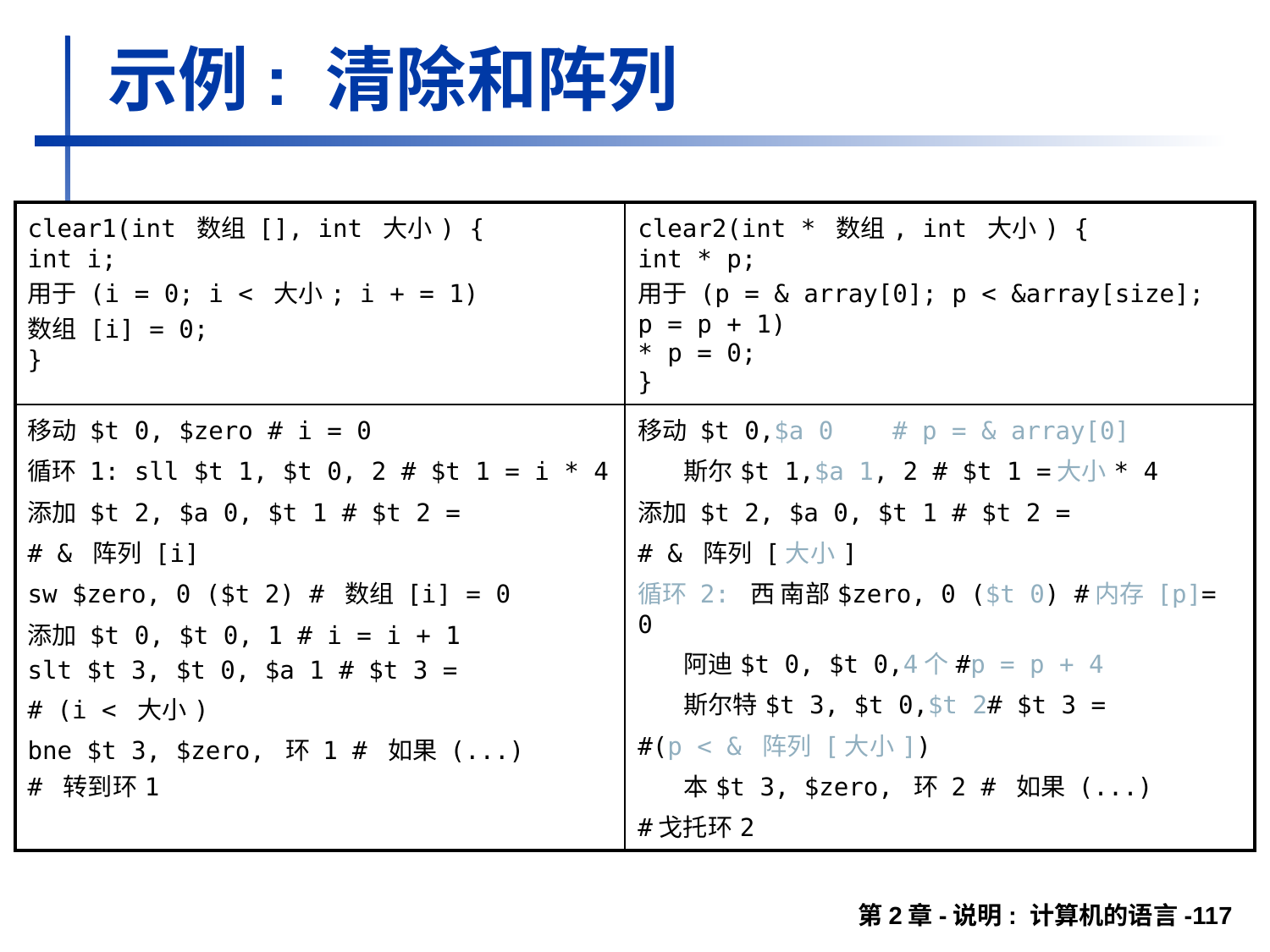

# 示例: 清除和阵列
| clear1(int 数组 [], int 大小) { int i; 用于 (i = 0; i < 大小; i + = 1) 数组 [i] = 0; } | clear2(int \* 数组, int 大小) { int \* p; 用于 (p = & array[0]; p < &array[size]; p = p + 1) \* p = 0; } |
| --- | --- |
| 移动 $t 0, $zero # i = 0 循环 1: sll $t 1, $t 0, 2 # $t 1 = i \* 4 添加 $t 2, $a 0, $t 1 # $t 2 = # & 阵列 [i] sw $zero, 0 ($t 2) # 数组 [i] = 0 添加 $t 0, $t 0, 1 # i = i + 1 slt $t 3, $t 0, $a 1 # $t 3 = # (i < 大小) bne $t 3, $zero, 环 1 # 如果 (...) # 转到环1 | 移动 $t 0,$a 0 # p = & array[0] 斯尔$t 1,$a 1, 2 # $t 1 =大小\* 4 添加 $t 2, $a 0, $t 1 # $t 2 = # & 阵列 [大小] 循环 2: 西 南部$zero, 0 ($t 0) #内存 [p]= 0 阿迪$t 0, $t 0,4个#p = p + 4 斯尔特$t 3, $t 0,$t 2# $t 3 = #(p < & 阵列 [大小]) 本$t 3, $zero, 环 2 # 如果 (...) #戈托环2 |
第2章-说明: 计算机的语言-117